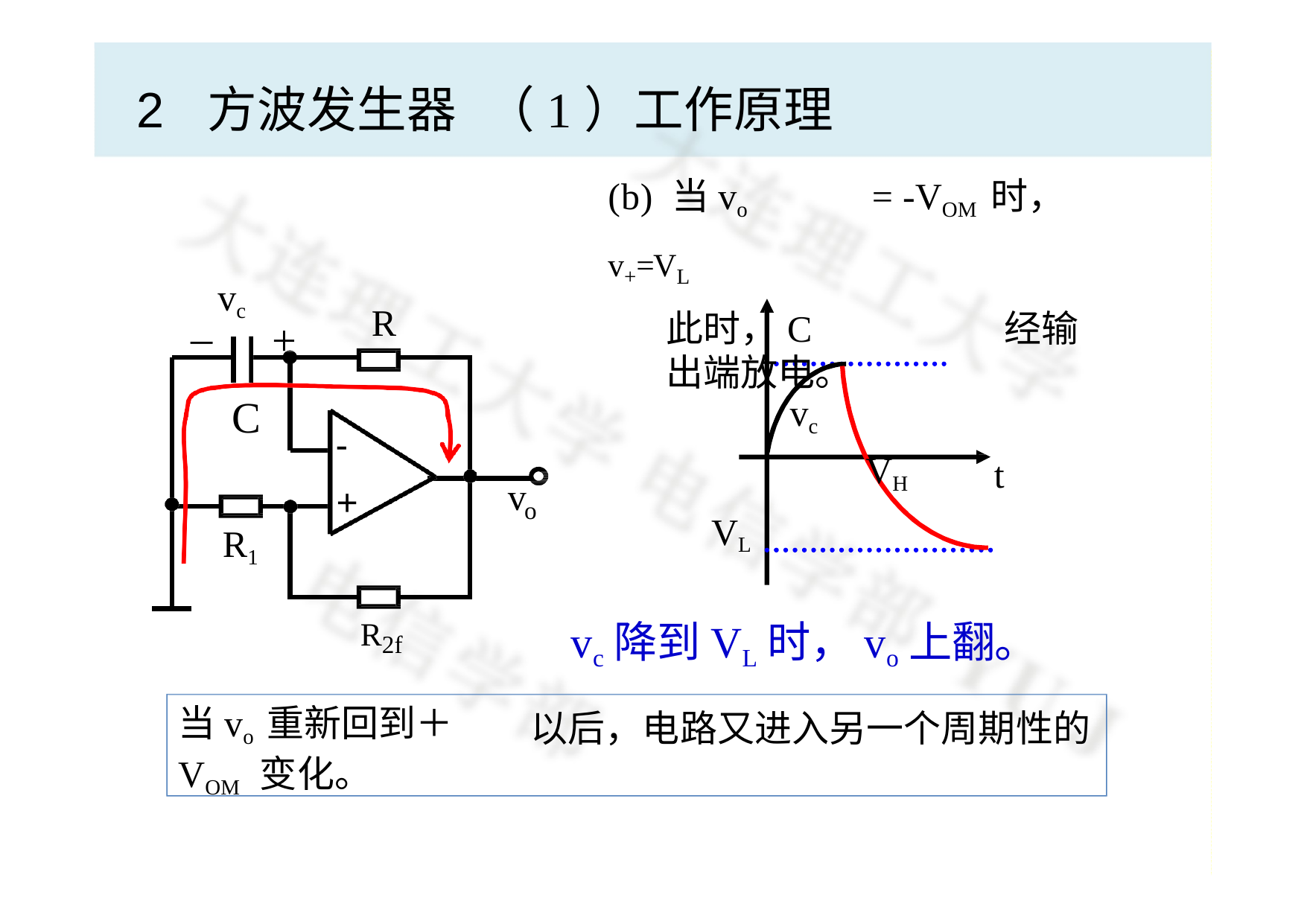

# 2	方波发生器
（1）工作原理
(b) 当vo	= -VOM 时， v+=VL
此时，C	经输出端放电。
vc
VH
vc

R
–
+

C
-

t

v
+

o

VL
R1

vc降到VL时，vo上翻。
以后，电路又进入另一个周期性的
R2f

当vo 重新回到＋VOM  变化。